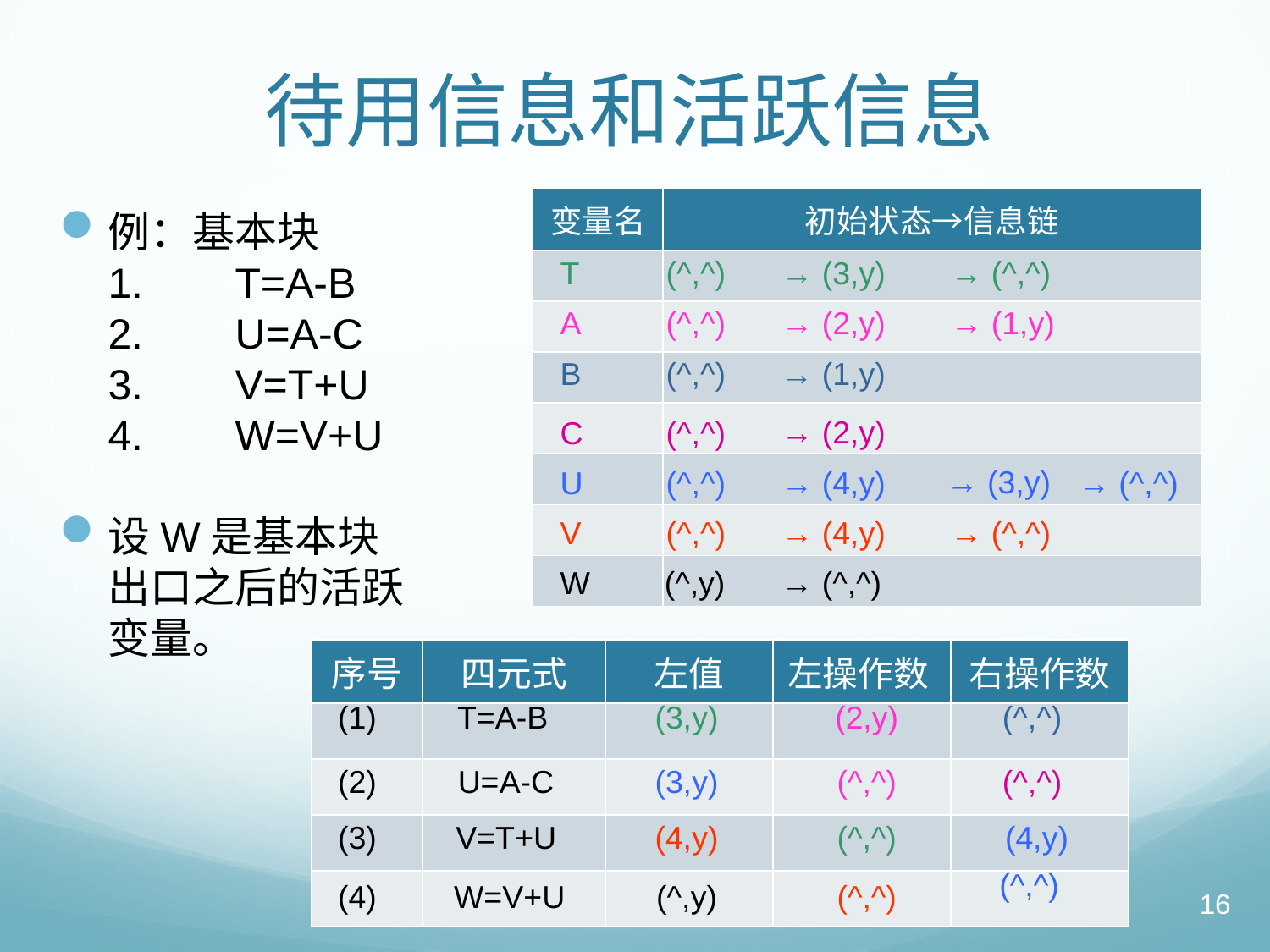

# 待用信息和活跃信息
| 变量名 | 初始状态→信息链 |
| --- | --- |
|  |  |
|  |  |
|  |  |
|  |  |
|  |  |
|  |  |
|  |  |
例：基本块
	1.	T=A-B
	2.	U=A-C
	3.	V=T+U
	4.	W=V+U

设W是基本块出口之后的活跃变量。
T
(^,^)
→ (3,y)
→ (^,^)
A
(^,^)
→ (2,y)
→ (1,y)
B
(^,^)
→ (1,y)
→ (2,y)
C
(^,^)
→ (3,y)
U
(^,^)
→ (4,y)
→ (^,^)
V
(^,^)
→ (4,y)
→ (^,^)
W
 (^,y)
→ (^,^)
| 序号 | 四元式 | 左值 | 左操作数 | 右操作数 |
| --- | --- | --- | --- | --- |
|  |  |  |  |  |
|  |  |  |  |  |
|  |  |  |  |  |
|  |  |  |  |  |
(1)
T=A-B
(3,y)
(2,y)
(^,^)
(2)
U=A-C
(3,y)
(^,^)
(^,^)
(3)
V=T+U
(4,y)
(^,^)
(4,y)
(^,^)
(4)
W=V+U
(^,y)
(^,^)
16